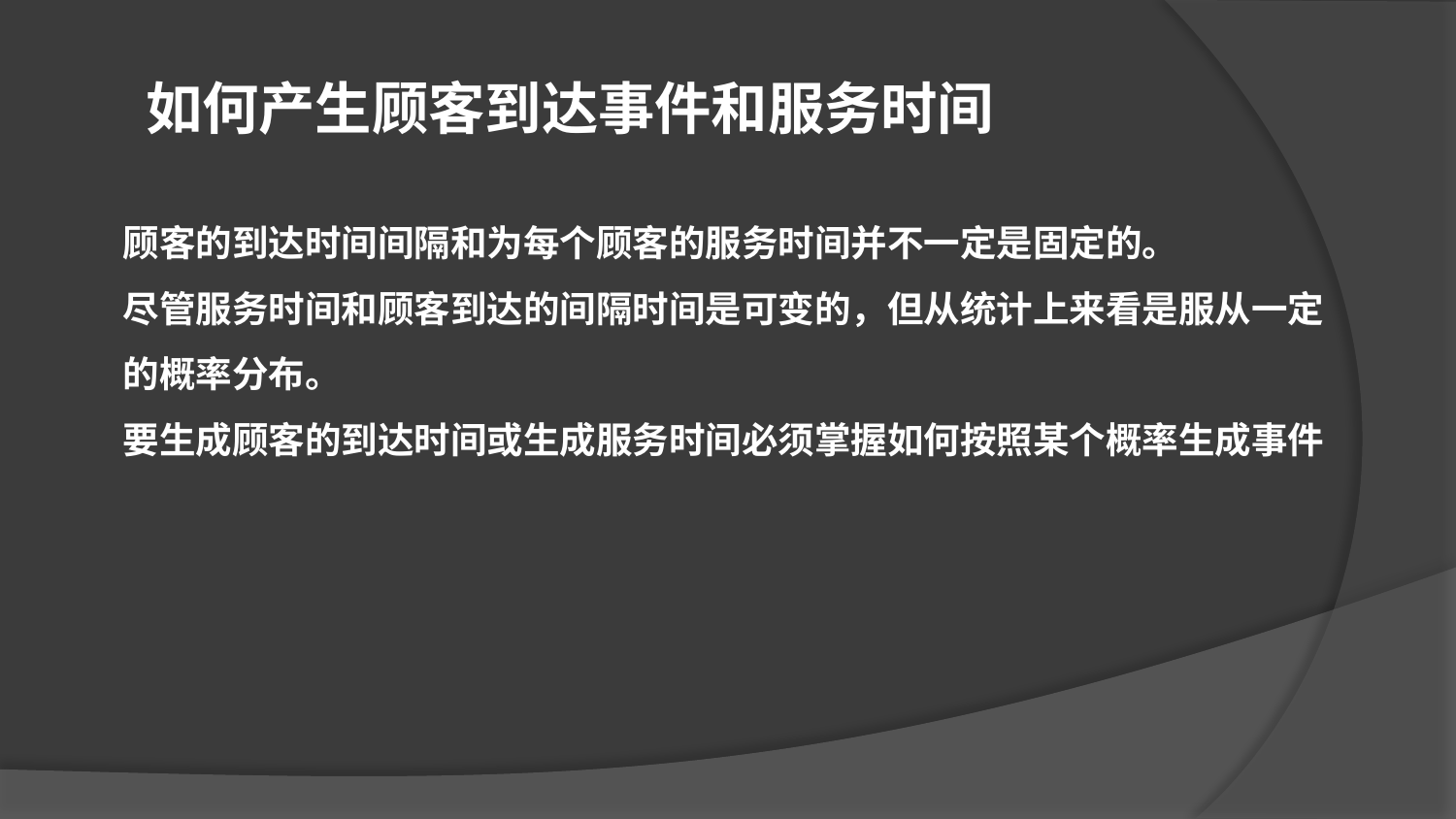

如何产生顾客到达事件和服务时间
顾客的到达时间间隔和为每个顾客的服务时间并不一定是固定的。
尽管服务时间和顾客到达的间隔时间是可变的，但从统计上来看是服从一定的概率分布。
要生成顾客的到达时间或生成服务时间必须掌握如何按照某个概率生成事件